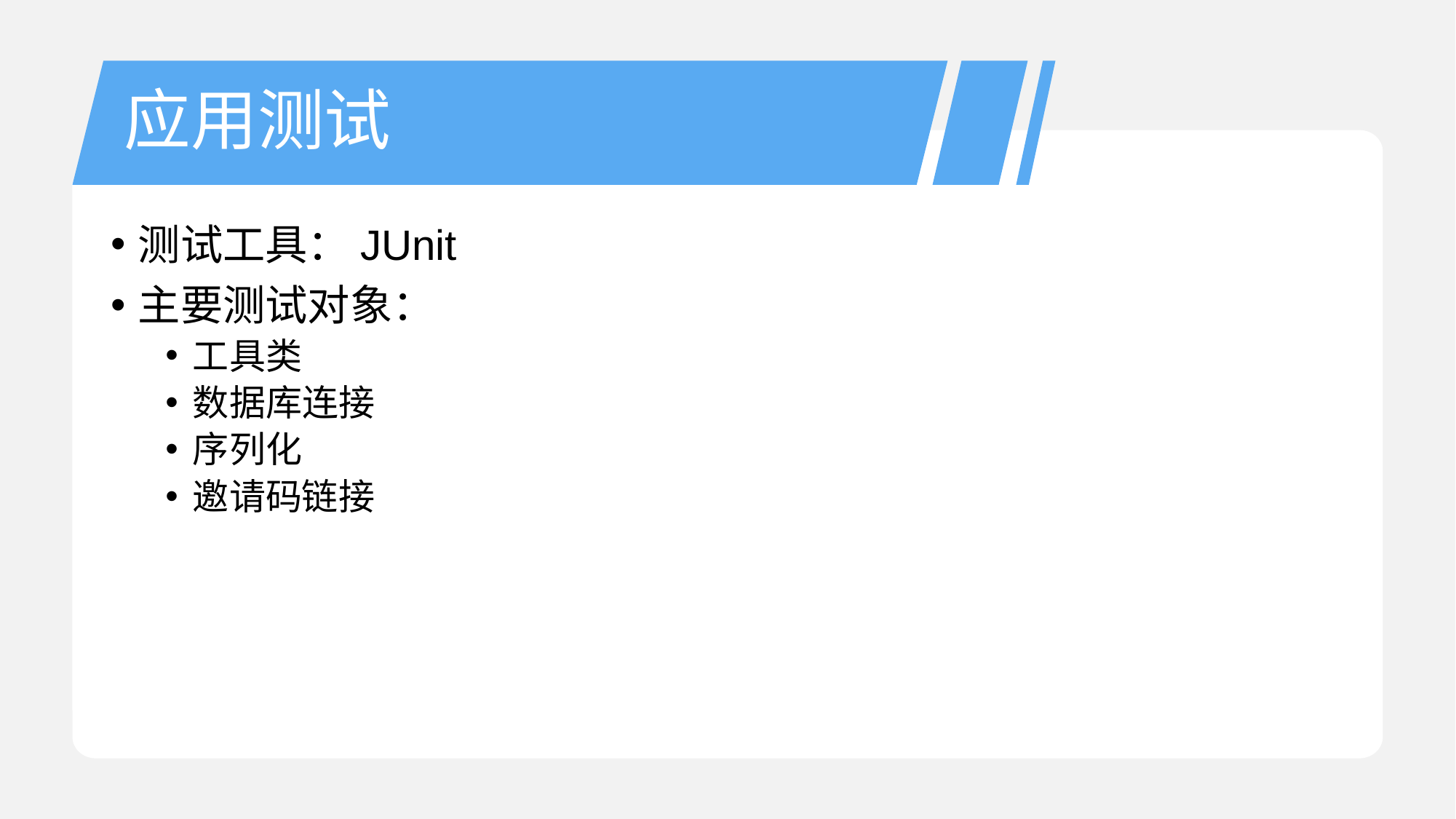

# 应用测试
测试工具：JUnit
主要测试对象：
工具类
数据库连接
序列化
邀请码链接